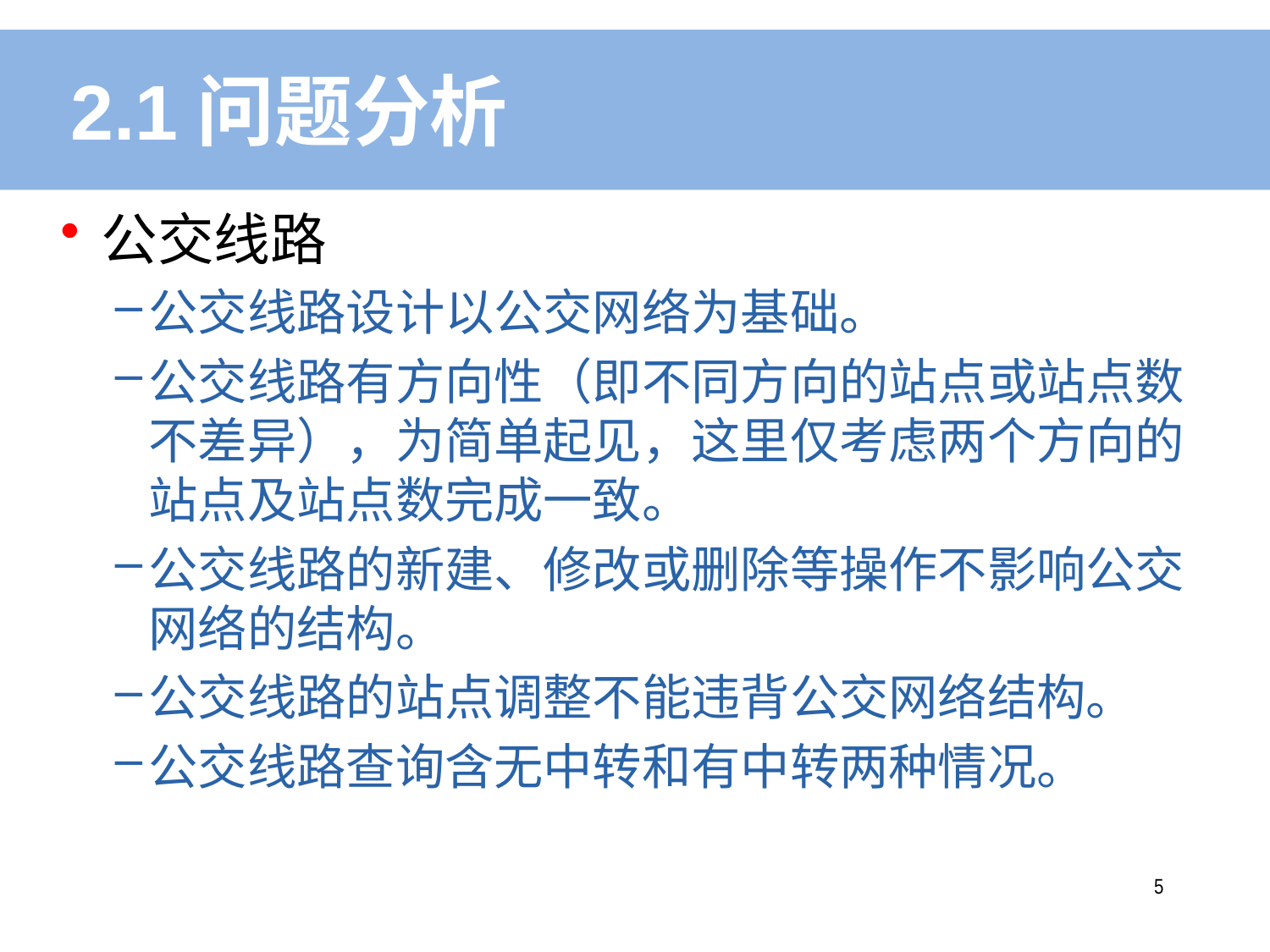

# 2.1问题分析
公交线路
公交线路设计以公交网络为基础。
公交线路有方向性（即不同方向的站点或站点数不差异），为简单起见，这里仅考虑两个方向的站点及站点数完成一致。
公交线路的新建、修改或删除等操作不影响公交网络的结构。
公交线路的站点调整不能违背公交网络结构。
公交线路查询含无中转和有中转两种情况。
5